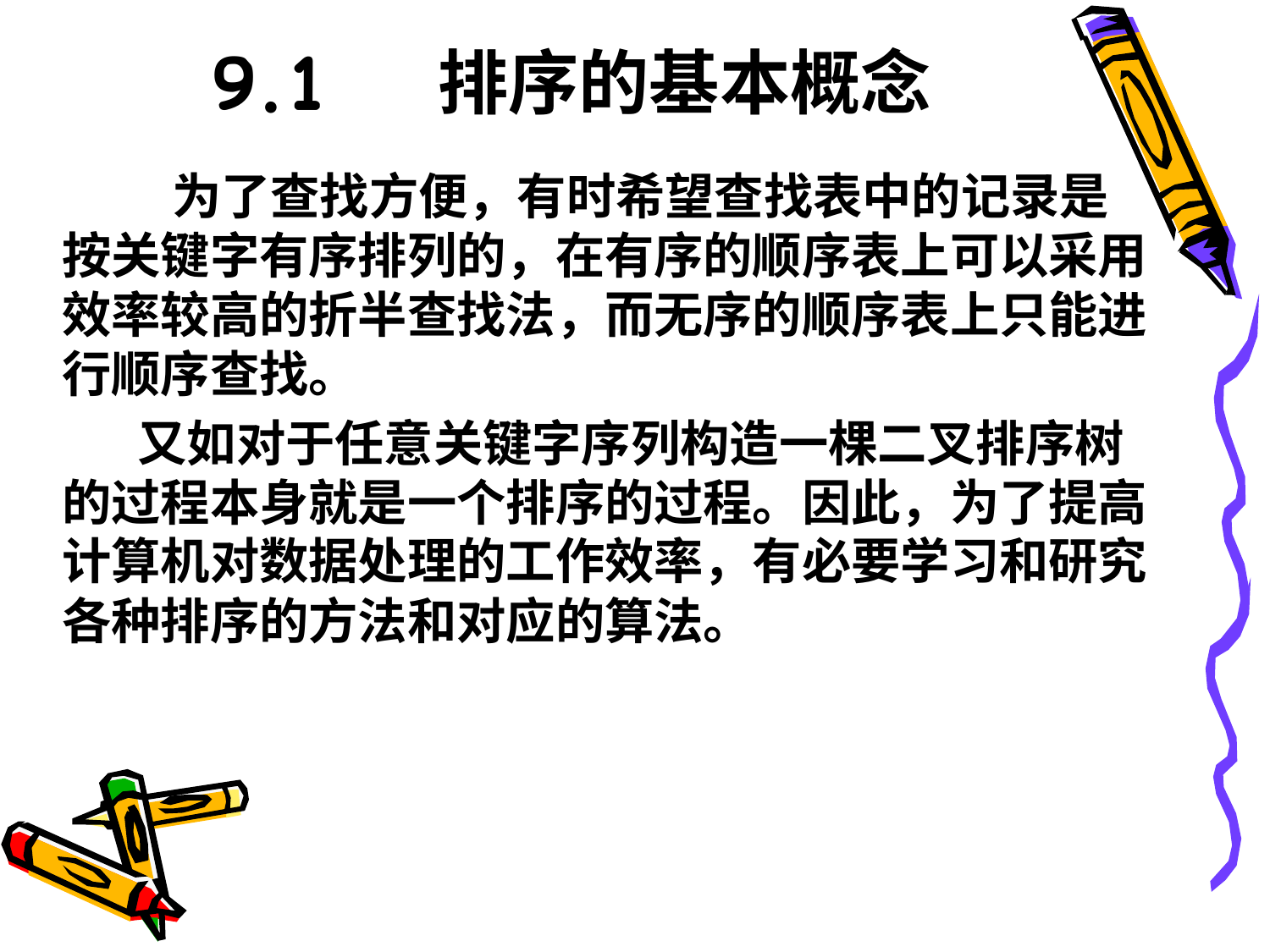

# 9.1   排序的基本概念
  为了查找方便，有时希望查找表中的记录是按关键字有序排列的，在有序的顺序表上可以采用效率较高的折半查找法，而无序的顺序表上只能进行顺序查找。
又如对于任意关键字序列构造一棵二叉排序树的过程本身就是一个排序的过程。因此，为了提高计算机对数据处理的工作效率，有必要学习和研究各种排序的方法和对应的算法。

2